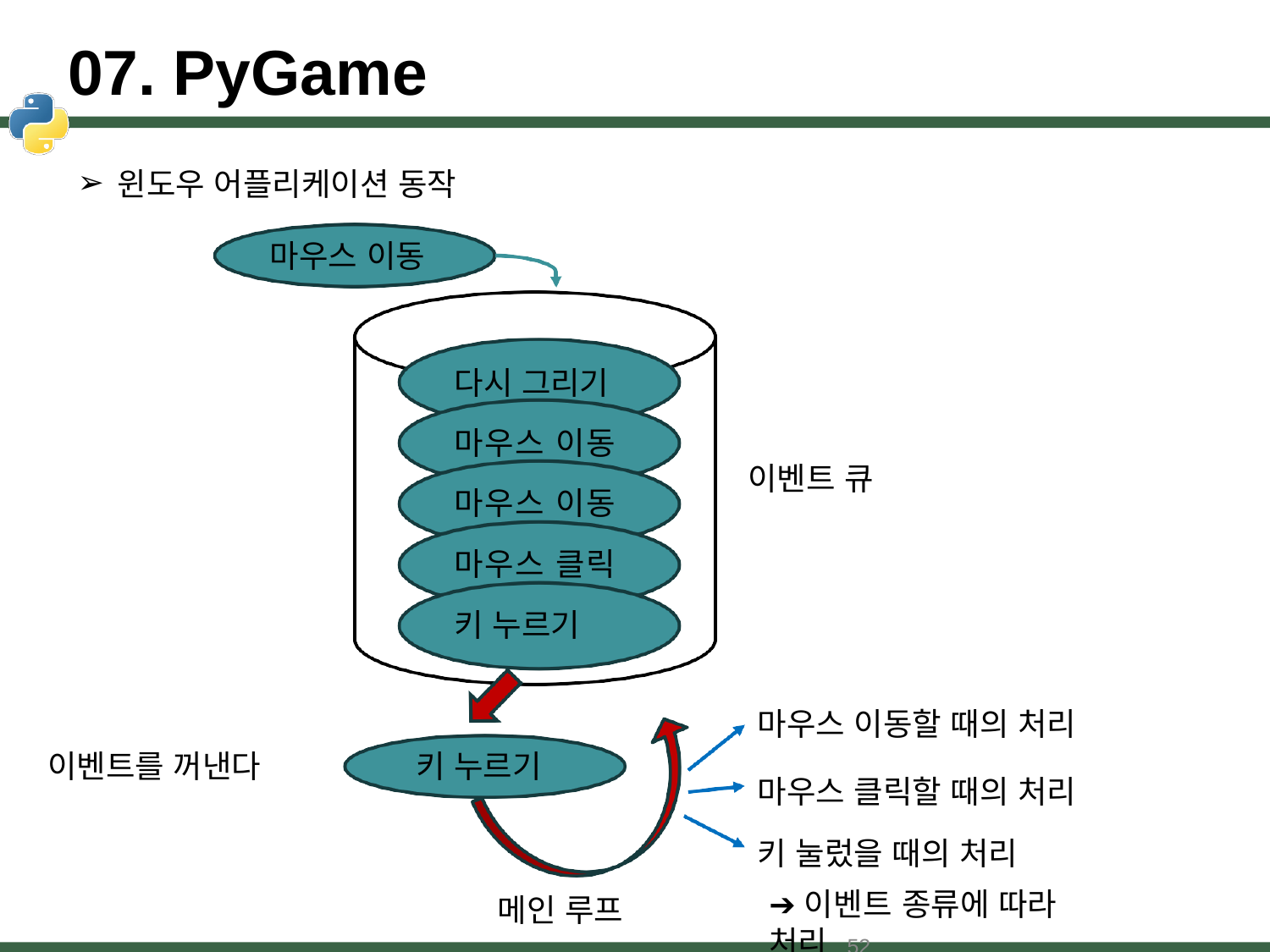

# 07. PyGame

윈도우 어플리케이션 동작
마우스 이동

다시 그리기
마우스 이동  마우스 이동  마우스 클릭  키 누르기
이벤트 큐
마우스 이동할 때의 처리
마우스 클릭할 때의 처리  키 눌렀을 때의 처리
➔이벤트 종류에 따라 처리 52
이벤트를 꺼낸다
키 누르기
메인 루프